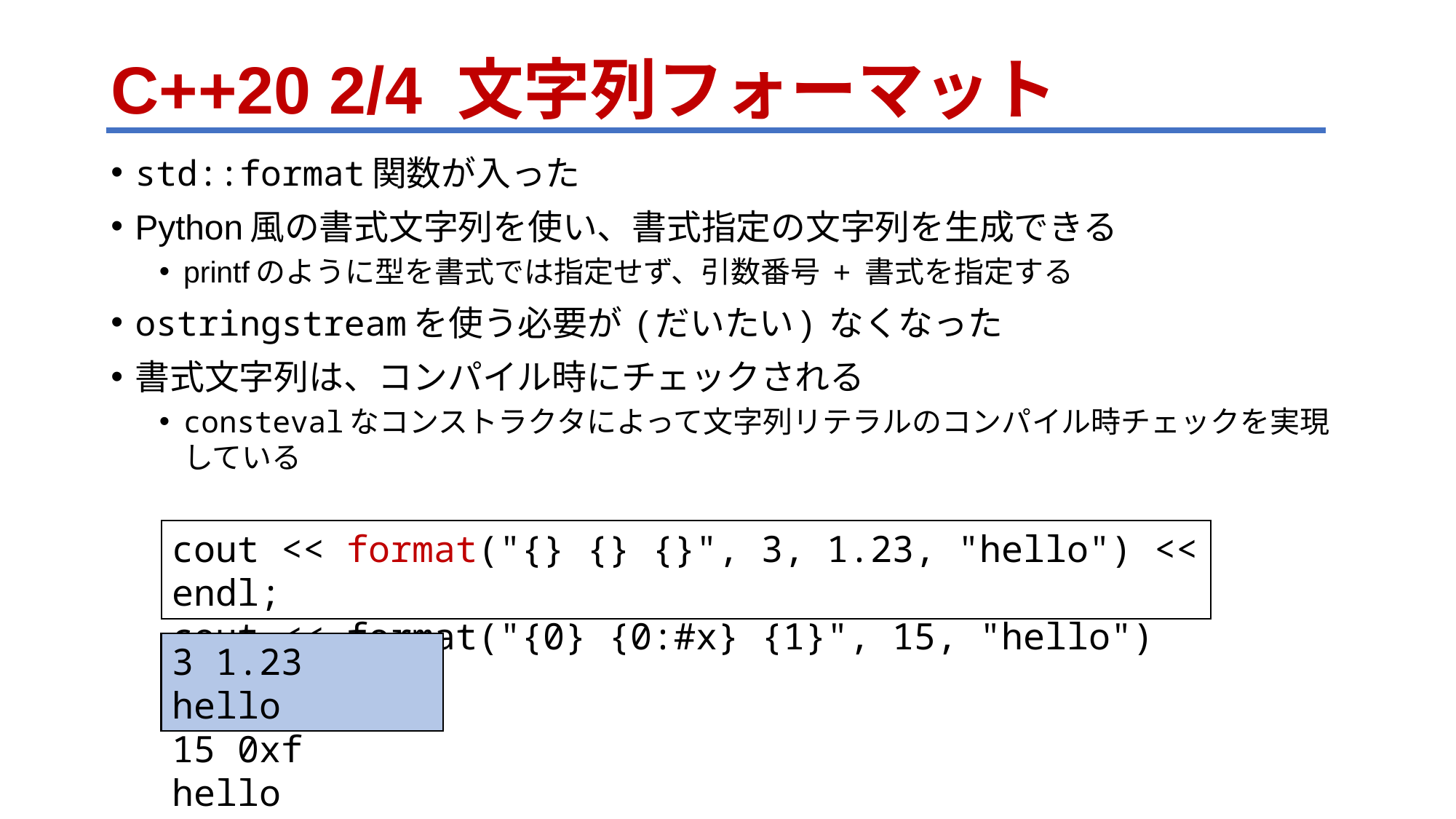

# C++20 2/4 文字列フォーマット
std::format関数が入った
Python風の書式文字列を使い、書式指定の文字列を生成できる
printfのように型を書式では指定せず、引数番号 + 書式を指定する
ostringstreamを使う必要が (だいたい) なくなった
書式文字列は、コンパイル時にチェックされる
constevalなコンストラクタによって文字列リテラルのコンパイル時チェックを実現している
cout << format("{} {} {}", 3, 1.23, "hello") << endl;
cout << format("{0} {0:#x} {1}", 15, "hello") << endl;
3 1.23 hello
15 0xf hello